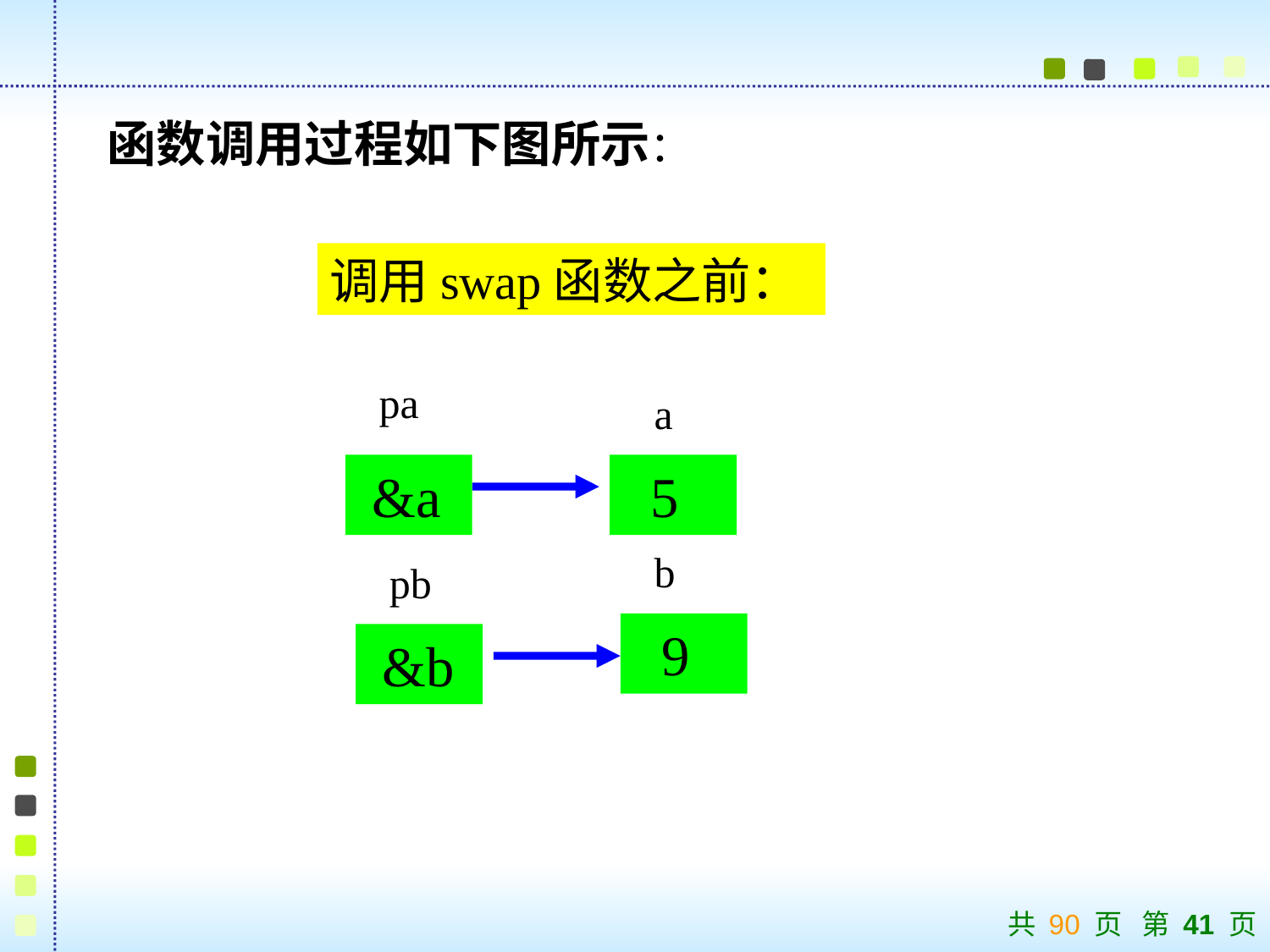

函数调用过程如下图所示：
调用swap函数之前：
pa
 &a
   a
  5

  b
  9
  pb
 &b

共 90 页   第 41 页